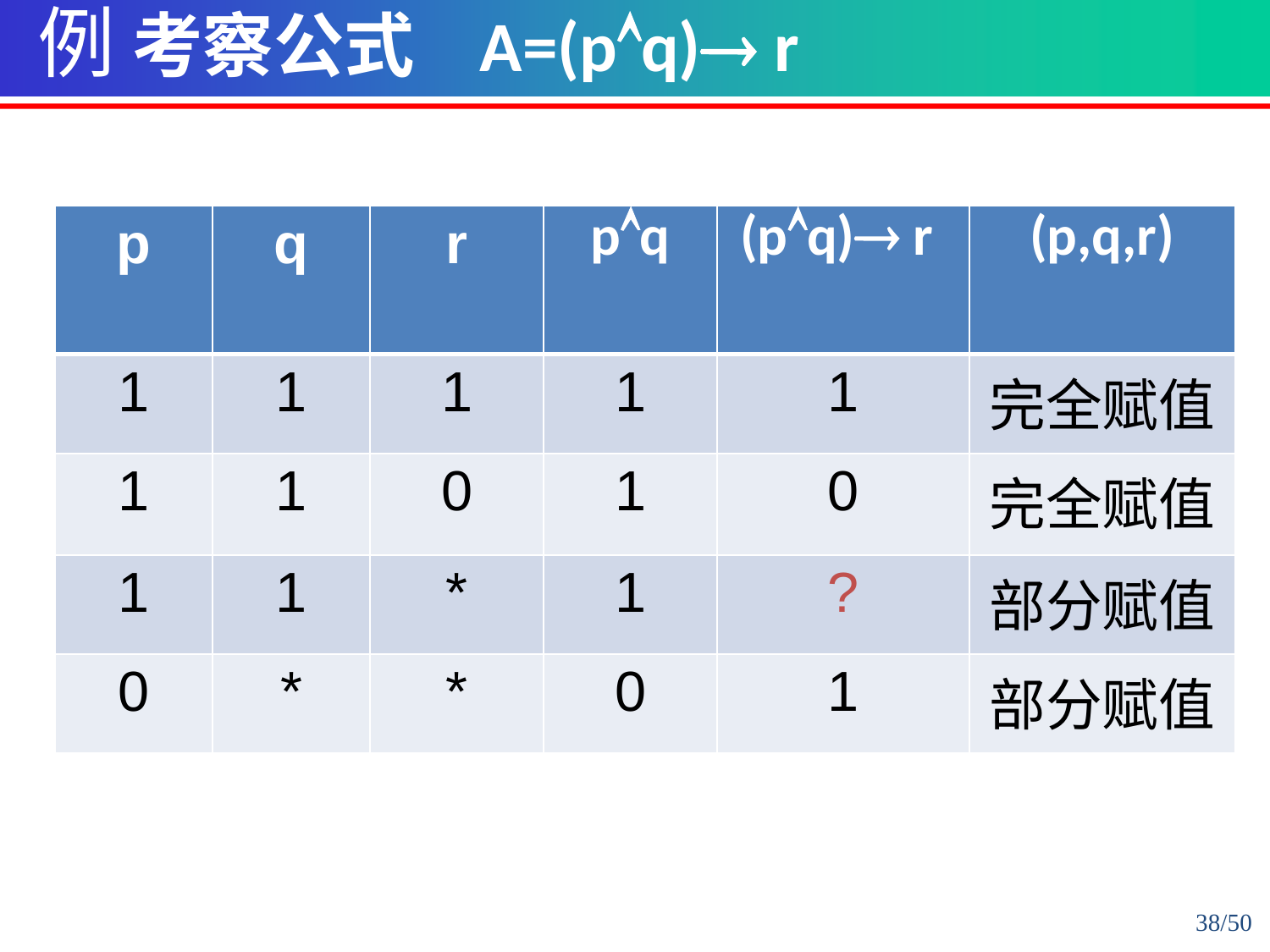

例 考察公式   A=(p∧q)→ r
| p | q | r | p∧q | (p∧q)→ r | (p,q,r) |
| --- | --- | --- | --- | --- | --- |
| 1 | 1 | 1 | 1 | 1 | 完全赋值 |
| 1 | 1 | 0 | 1 | 0 | 完全赋值 |
| 1 | 1 | \* | 1 | ? | 部分赋值 |
| 0 | \* | \* | 0 | 1 | 部分赋值 |
38/50